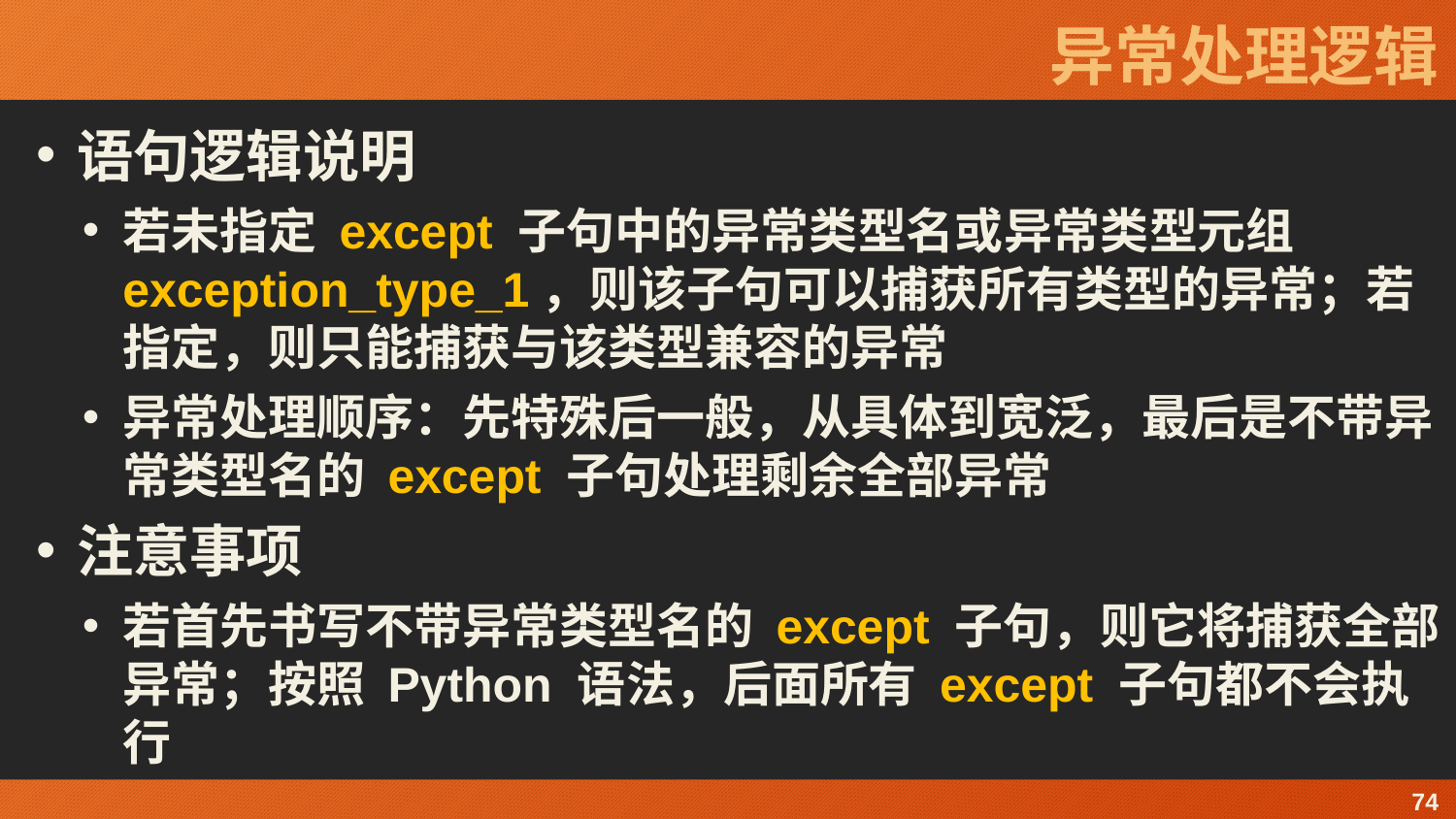

# 异常处理逻辑
语句逻辑说明
若未指定 except 子句中的异常类型名或异常类型元组 exception_type_1，则该子句可以捕获所有类型的异常；若指定，则只能捕获与该类型兼容的异常
异常处理顺序：先特殊后一般，从具体到宽泛，最后是不带异常类型名的 except 子句处理剩余全部异常
注意事项
若首先书写不带异常类型名的 except 子句，则它将捕获全部异常；按照 Python 语法，后面所有 except 子句都不会执行
74